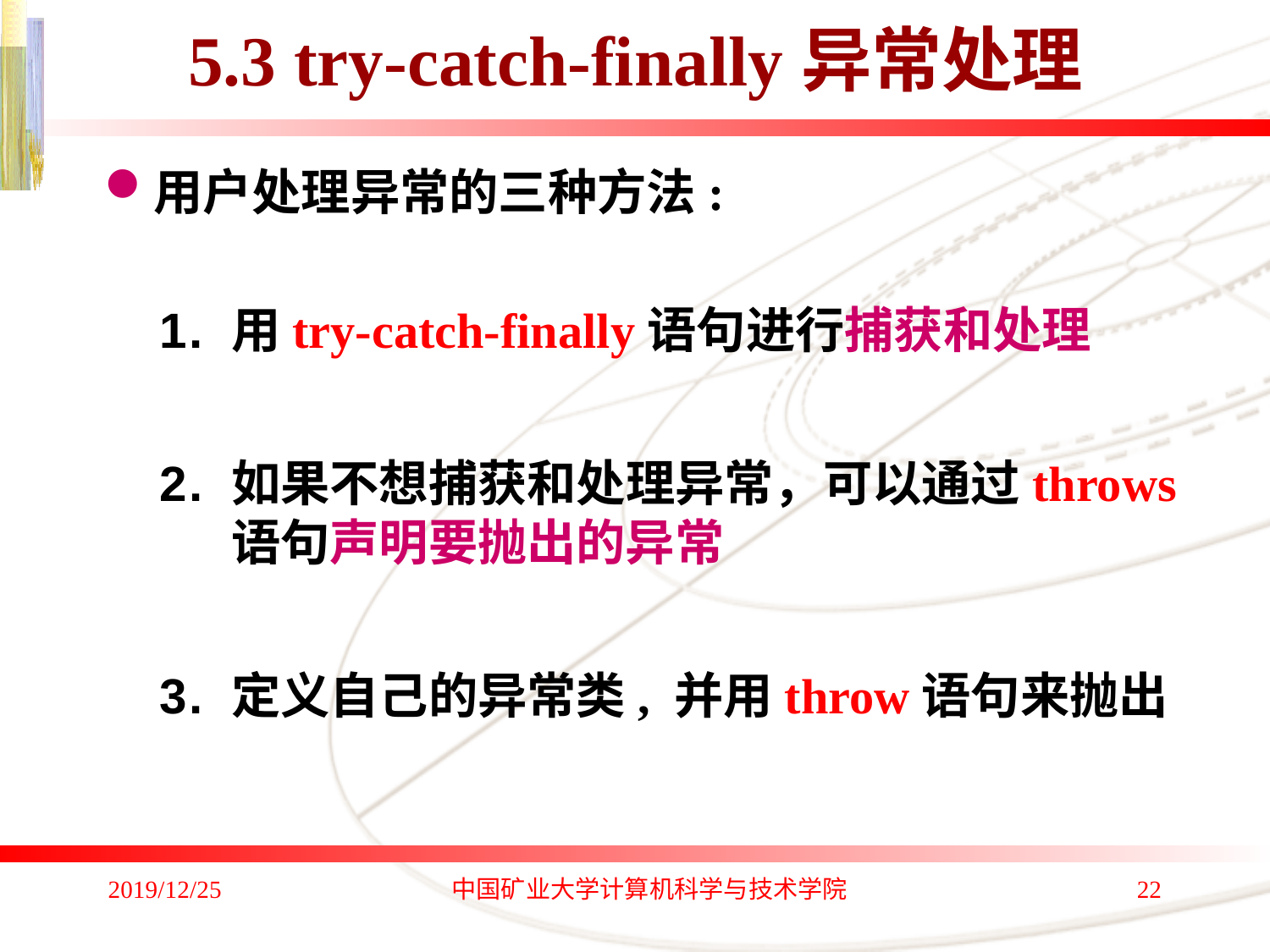

# 5.3 try-catch-finally异常处理
用户处理异常的三种方法:

用try-catch-finally语句进行捕获和处理

如果不想捕获和处理异常，可以通过throws语句声明要抛出的异常

定义自己的异常类, 并用throw语句来抛出

2019/12/25
中国矿业大学计算机科学与技术学院
22